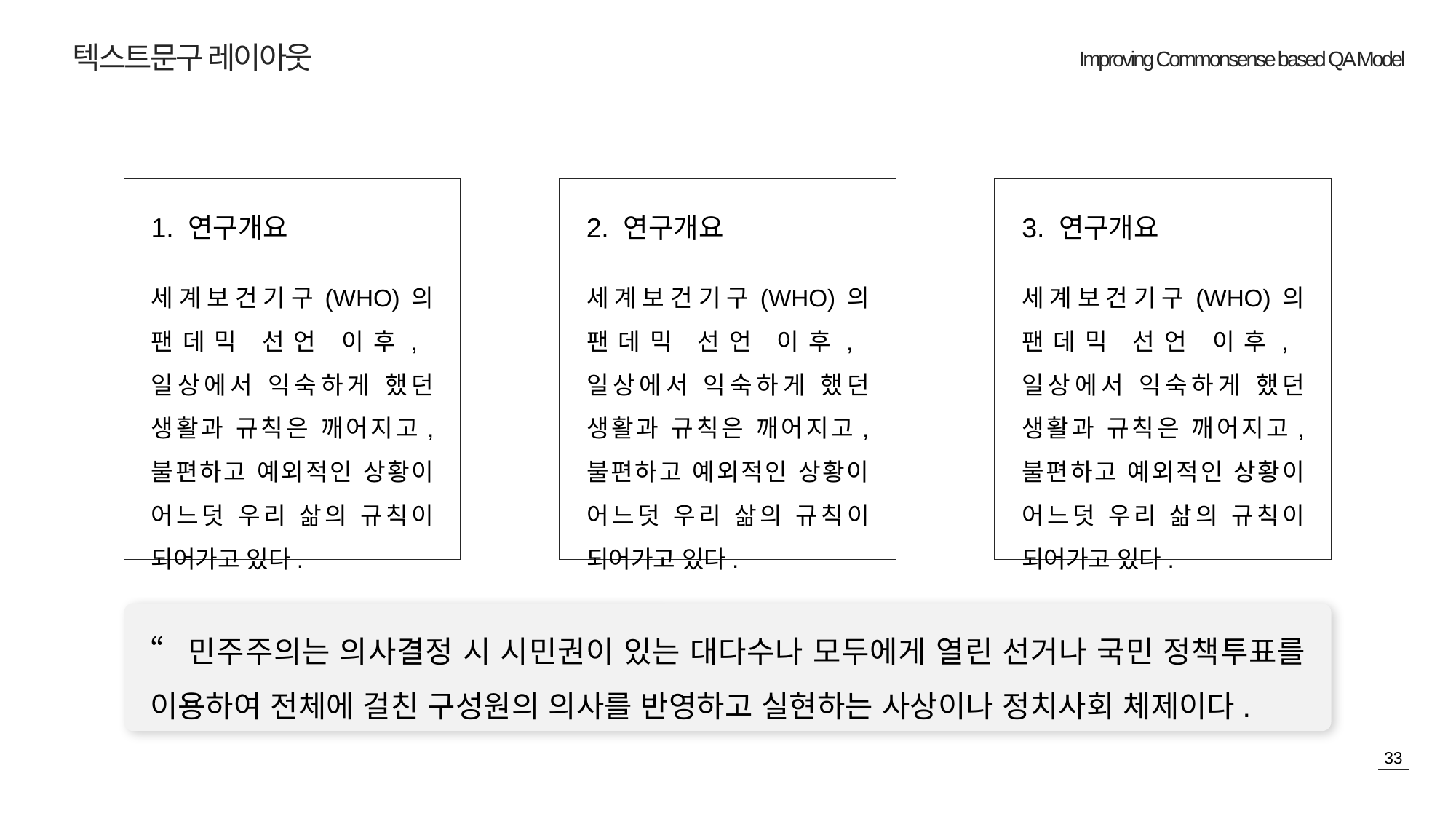

텍스트문구 레이아웃

1. 연구개요
세계보건기구(WHO)의 팬데믹 선언 이후,  일상에서 익숙하게 했던 생활과 규칙은 깨어지고, 불편하고 예외적인 상황이 어느덧 우리 삶의 규칙이 되어가고 있다.

2. 연구개요
세계보건기구(WHO)의 팬데믹 선언 이후,  일상에서 익숙하게 했던 생활과 규칙은 깨어지고, 불편하고 예외적인 상황이 어느덧 우리 삶의 규칙이 되어가고 있다.

3. 연구개요
세계보건기구(WHO)의 팬데믹 선언 이후,  일상에서 익숙하게 했던 생활과 규칙은 깨어지고, 불편하고 예외적인 상황이 어느덧 우리 삶의 규칙이 되어가고 있다.

“민주주의는 의사결정 시 시민권이 있는 대다수나 모두에게 열린 선거나 국민 정책투표를 이용하여 전체에 걸친 구성원의 의사를 반영하고 실현하는 사상이나 정치사회 체제이다.